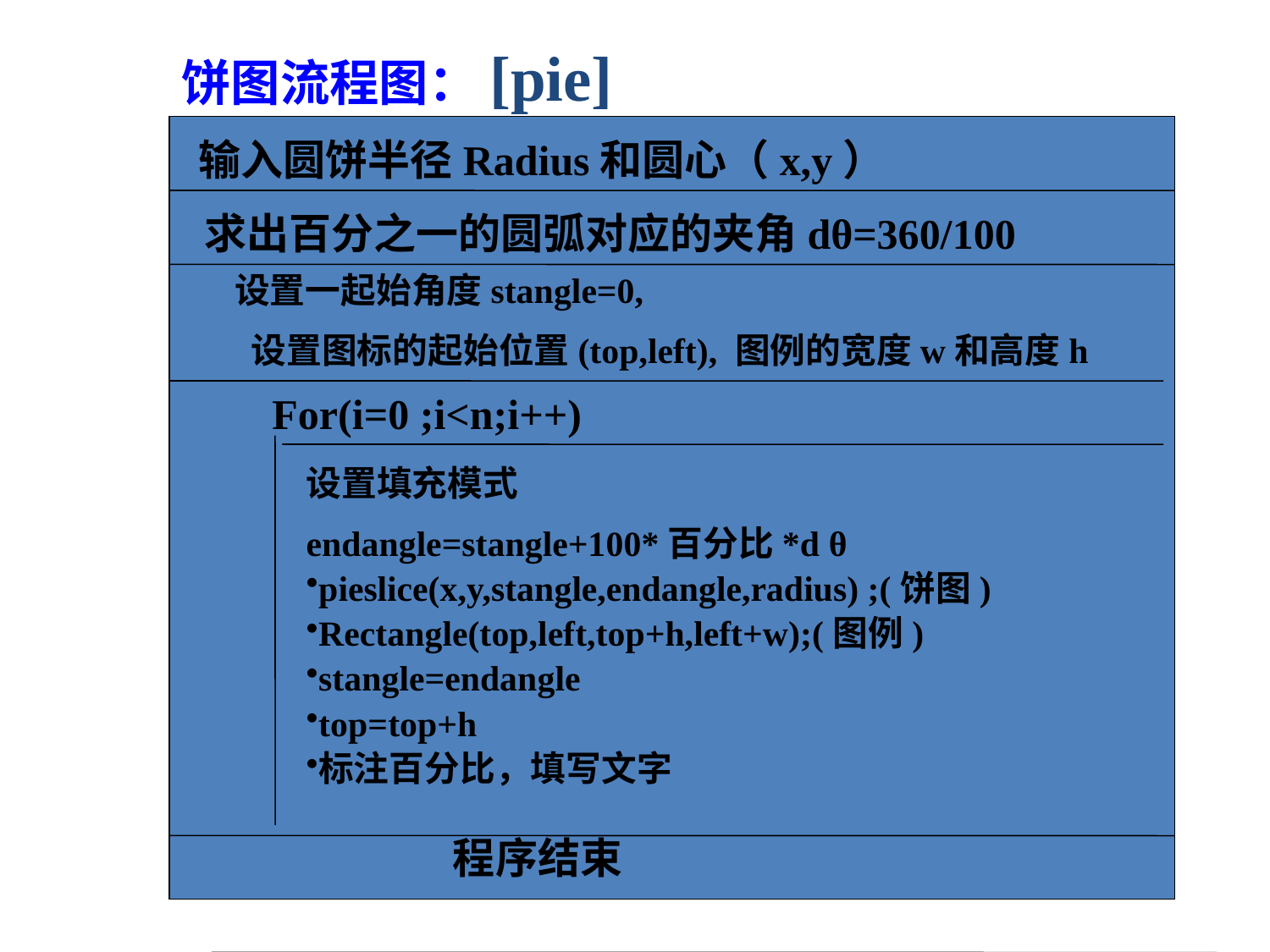

饼图流程图：[pie]

输入圆饼半径Radius和圆心（x,y）
求出百分之一的圆弧对应的夹角dθ=360/100
设置一起始角度stangle=0,
 设置图标的起始位置(top,left), 图例的宽度w和高度h
For(i=0 ;i<n;i++)
设置填充模式
endangle=stangle+100*百分比*d θ
pieslice(x,y,stangle,endangle,radius) ;(饼图)
Rectangle(top,left,top+h,left+w);(图例)
stangle=endangle
top=top+h
标注百分比，填写文字

程序结束